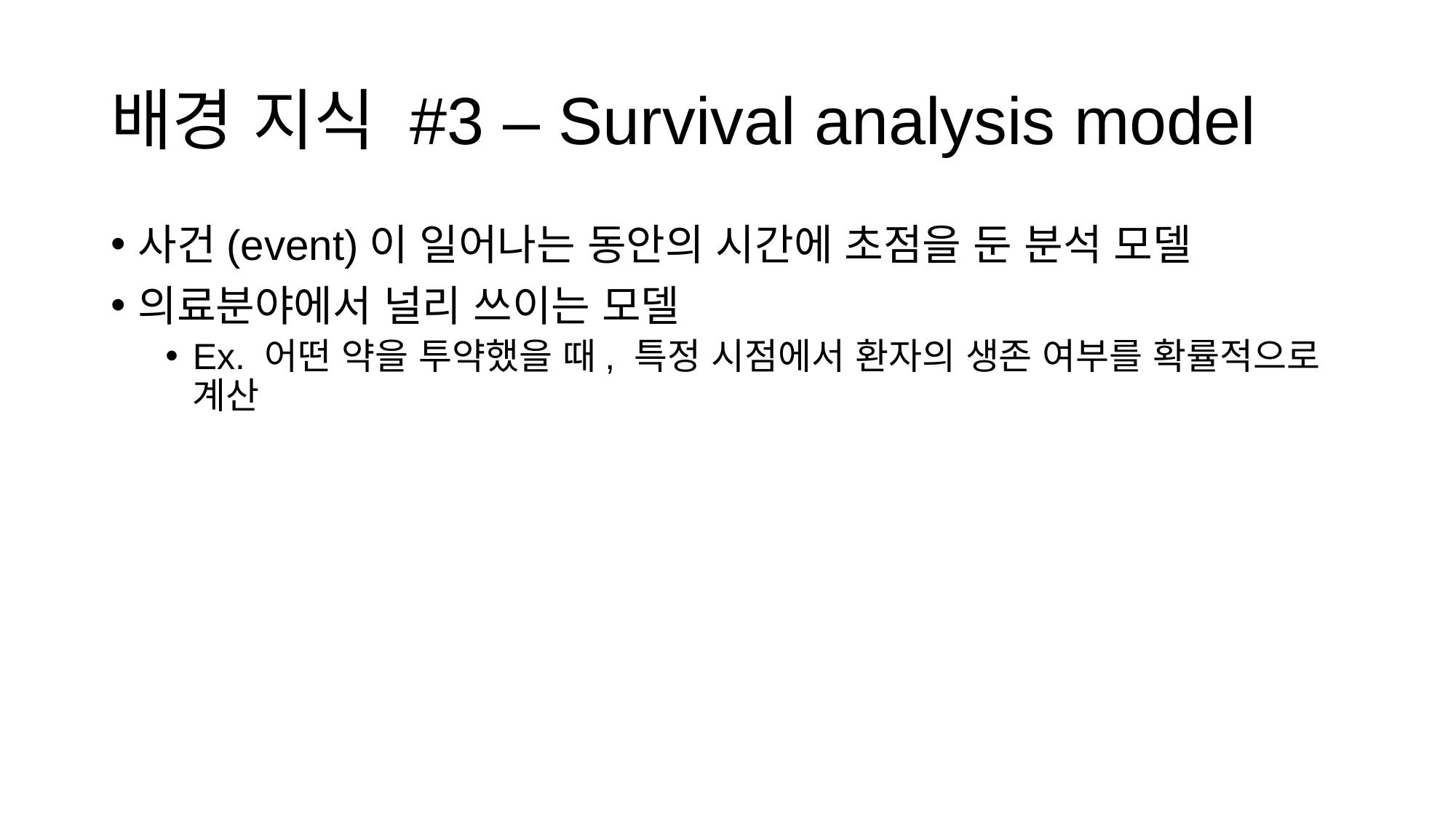

# 배경 지식 #3 – Survival analysis model
사건(event)이 일어나는 동안의 시간에 초점을 둔 분석 모델
의료분야에서 널리 쓰이는 모델
Ex. 어떤 약을 투약했을 때, 특정 시점에서 환자의 생존 여부를 확률적으로 계산